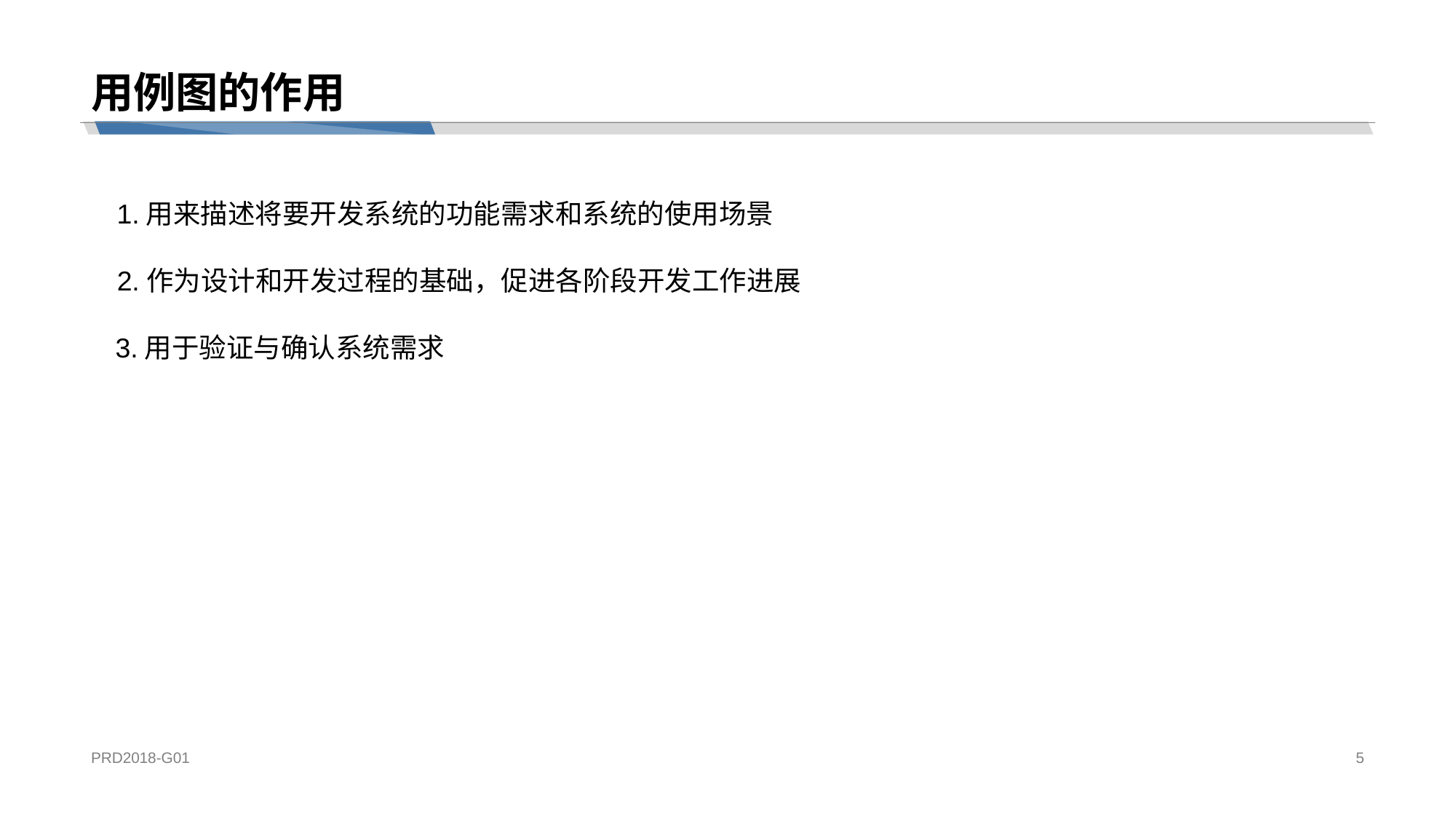

# 用例图的作用
1.用来描述将要开发系统的功能需求和系统的使用场景
2.作为设计和开发过程的基础，促进各阶段开发工作进展
3.用于验证与确认系统需求
PRD2018-G01
5